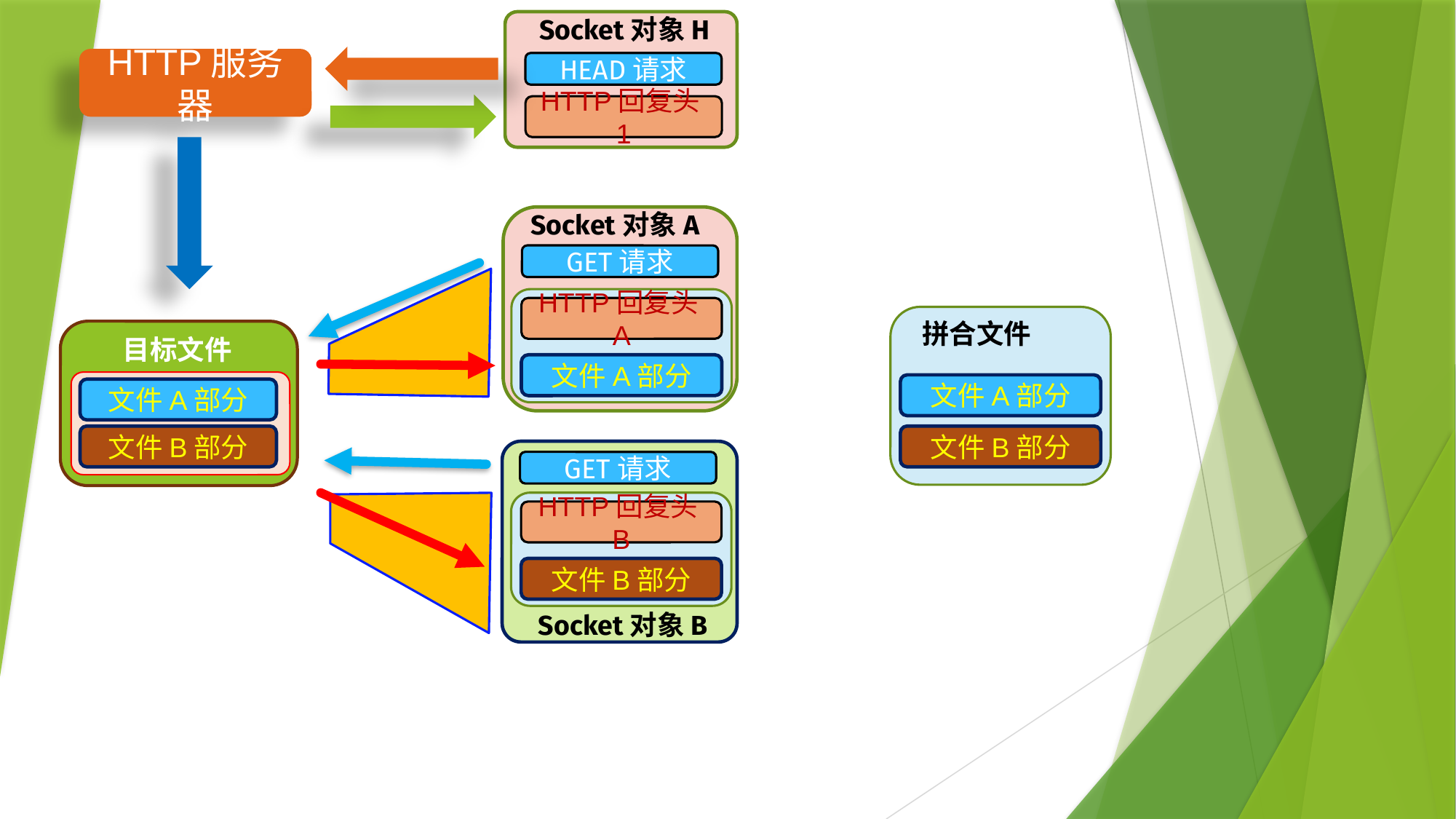

Socket对象H

HTTP服务器
HEAD请求

HTTP回复头1

Socket对象A

GET请求

HTTP回复头A

拼合文件

目标文件
文件A部分

文件A部分
文件A部分
文件B部分
文件B部分

GET请求

HTTP回复头B
文件B部分
Socket对象B